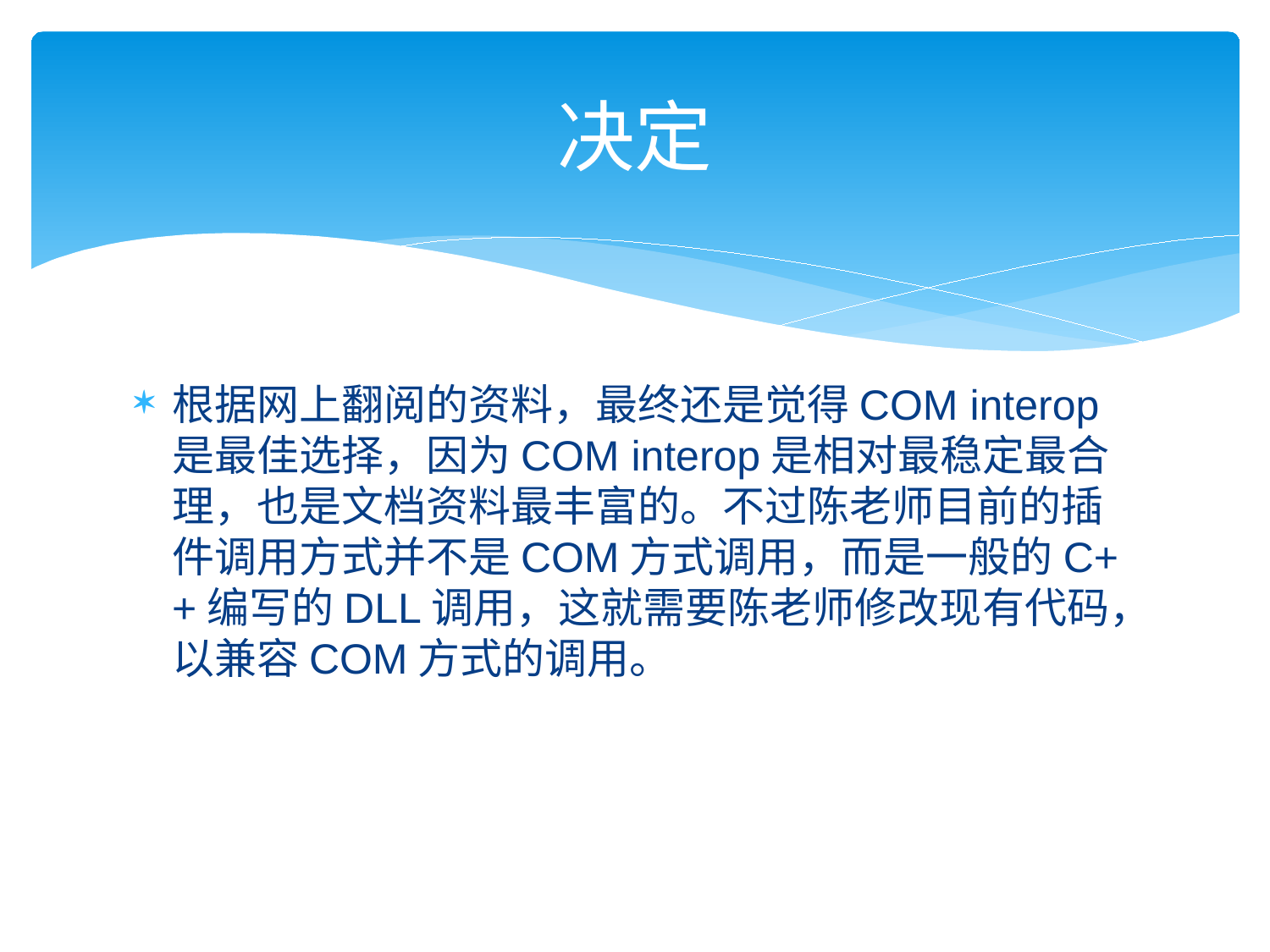

# 决定
根据网上翻阅的资料，最终还是觉得COM interop 是最佳选择，因为COM interop是相对最稳定最合理，也是文档资料最丰富的。不过陈老师目前的插件调用方式并不是COM方式调用，而是一般的C++编写的DLL调用，这就需要陈老师修改现有代码，以兼容COM方式的调用。